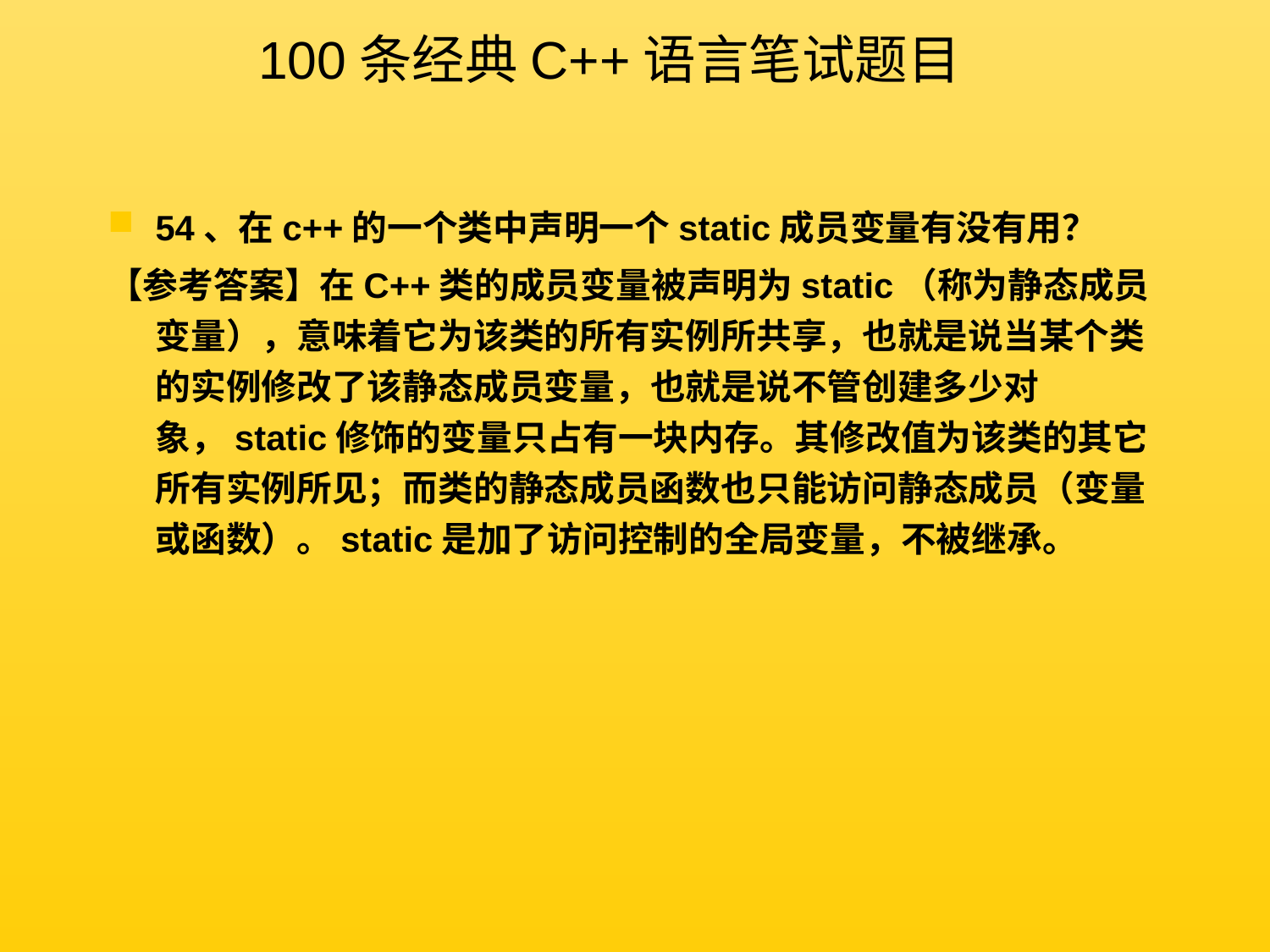

100条经典C++语言笔试题目
54、在c++的一个类中声明一个static成员变量有没有用？
【参考答案】在C++类的成员变量被声明为static（称为静态成员变量），意味着它为该类的所有实例所共享，也就是说当某个类的实例修改了该静态成员变量，也就是说不管创建多少对象，static修饰的变量只占有一块内存。其修改值为该类的其它所有实例所见；而类的静态成员函数也只能访问静态成员（变量或函数）。static是加了访问控制的全局变量，不被继承。